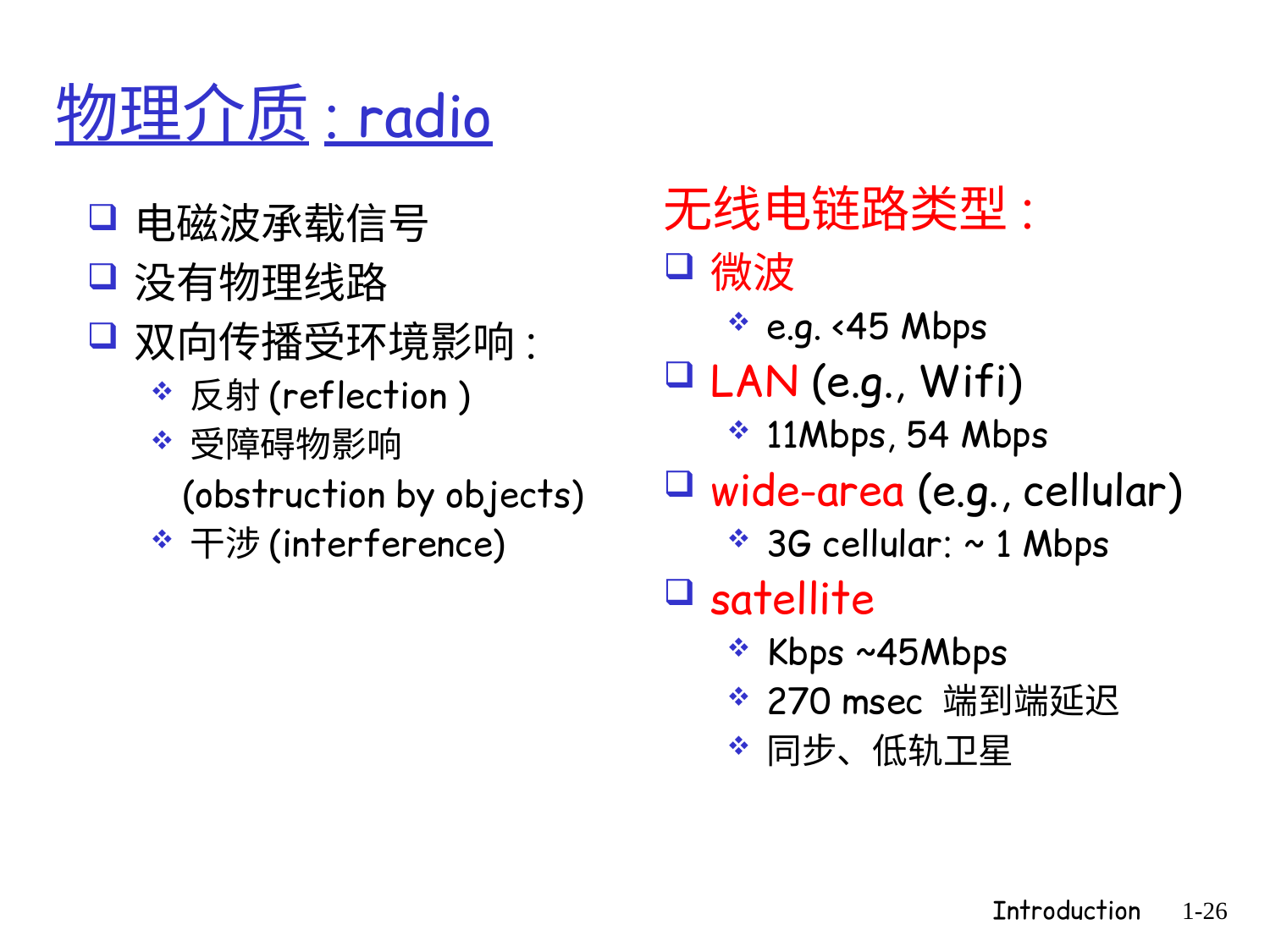

# 物理介质: radio
无线电链路类型:
微波
e.g. <45 Mbps
LAN (e.g., Wifi)
11Mbps, 54 Mbps
wide-area (e.g., cellular)
3G cellular: ~ 1 Mbps
satellite
Kbps ~45Mbps
270 msec 端到端延迟
同步、低轨卫星
电磁波承载信号
没有物理线路
双向传播受环境影响:
反射(reflection )
受障碍物影响
   (obstruction by objects)
干涉(interference)
 Introduction
1-26